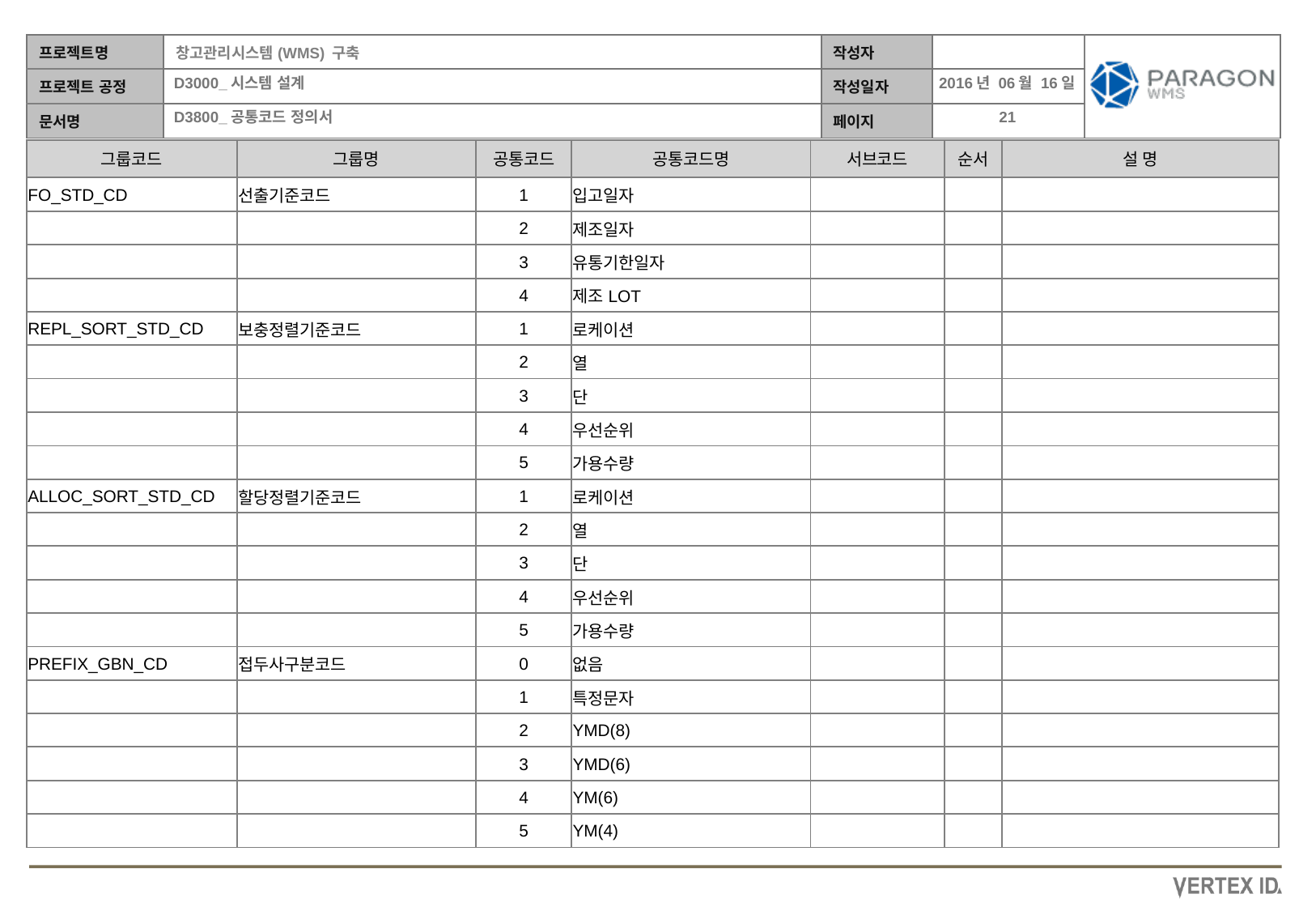

2016년 06월 16일
| 그룹코드 | 그룹명 | 공통코드 | 공통코드명 | 서브코드 | 순서 | 설 명 |
| --- | --- | --- | --- | --- | --- | --- |
| FO\_STD\_CD | 선출기준코드 | 1 | 입고일자 |  |  |  |
| --- | --- | --- | --- | --- | --- | --- |
|  |  | 2 | 제조일자 |  |  |  |
|  |  | 3 | 유통기한일자 |  |  |  |
|  |  | 4 | 제조LOT |  |  |  |
| REPL\_SORT\_STD\_CD | 보충정렬기준코드 | 1 | 로케이션 |  |  |  |
|  |  | 2 | 열 |  |  |  |
|  |  | 3 | 단 |  |  |  |
|  |  | 4 | 우선순위 |  |  |  |
|  |  | 5 | 가용수량 |  |  |  |
| ALLOC\_SORT\_STD\_CD | 할당정렬기준코드 | 1 | 로케이션 |  |  |  |
|  |  | 2 | 열 |  |  |  |
|  |  | 3 | 단 |  |  |  |
|  |  | 4 | 우선순위 |  |  |  |
|  |  | 5 | 가용수량 |  |  |  |
| PREFIX\_GBN\_CD | 접두사구분코드 | 0 | 없음 |  |  |  |
|  |  | 1 | 특정문자 |  |  |  |
|  |  | 2 | YMD(8) |  |  |  |
|  |  | 3 | YMD(6) |  |  |  |
|  |  | 4 | YM(6) |  |  |  |
|  |  | 5 | YM(4) |  |  |  |